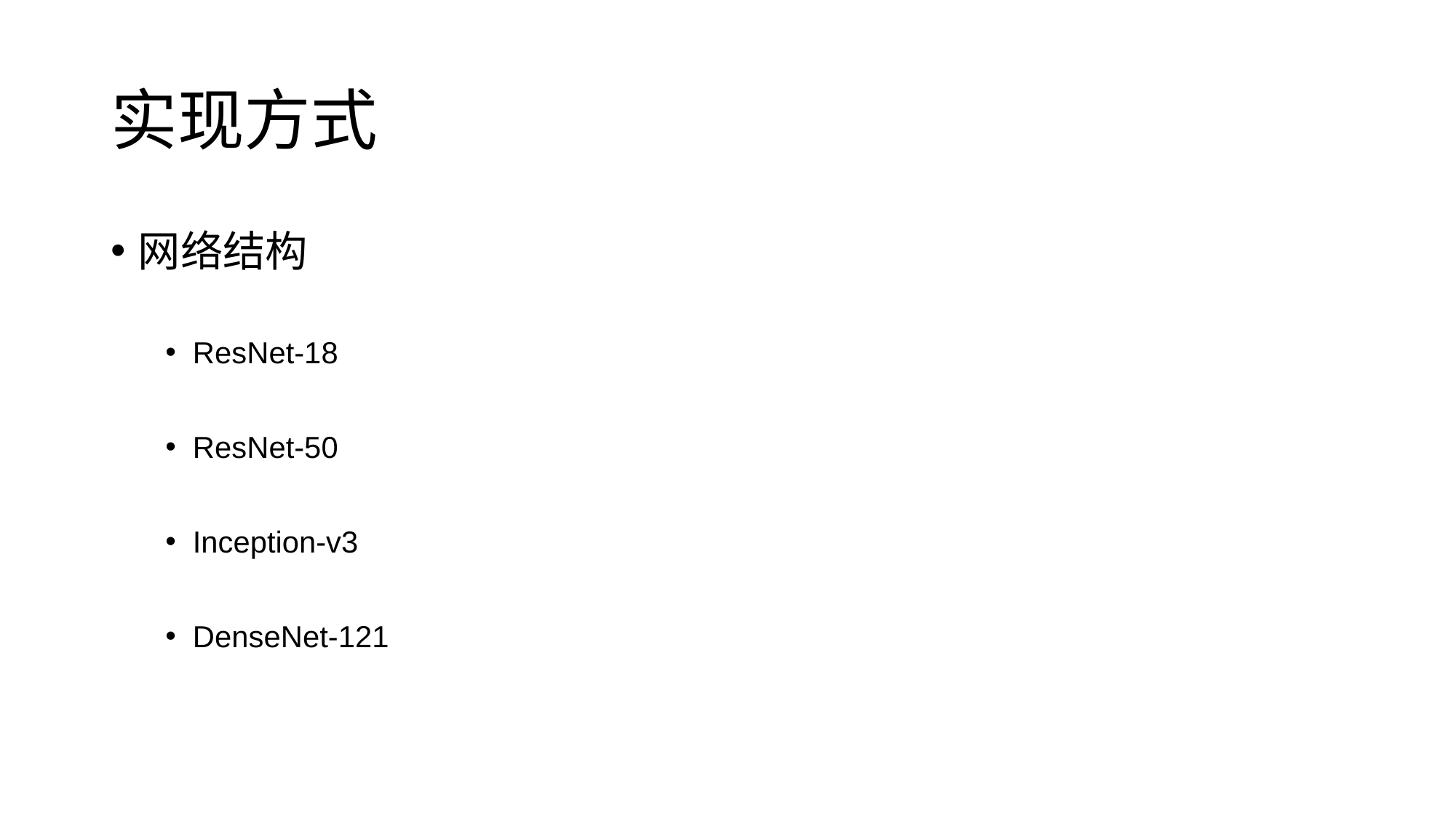

# 实现方式
网络结构

ResNet-18

ResNet-50

Inception-v3

DenseNet-121